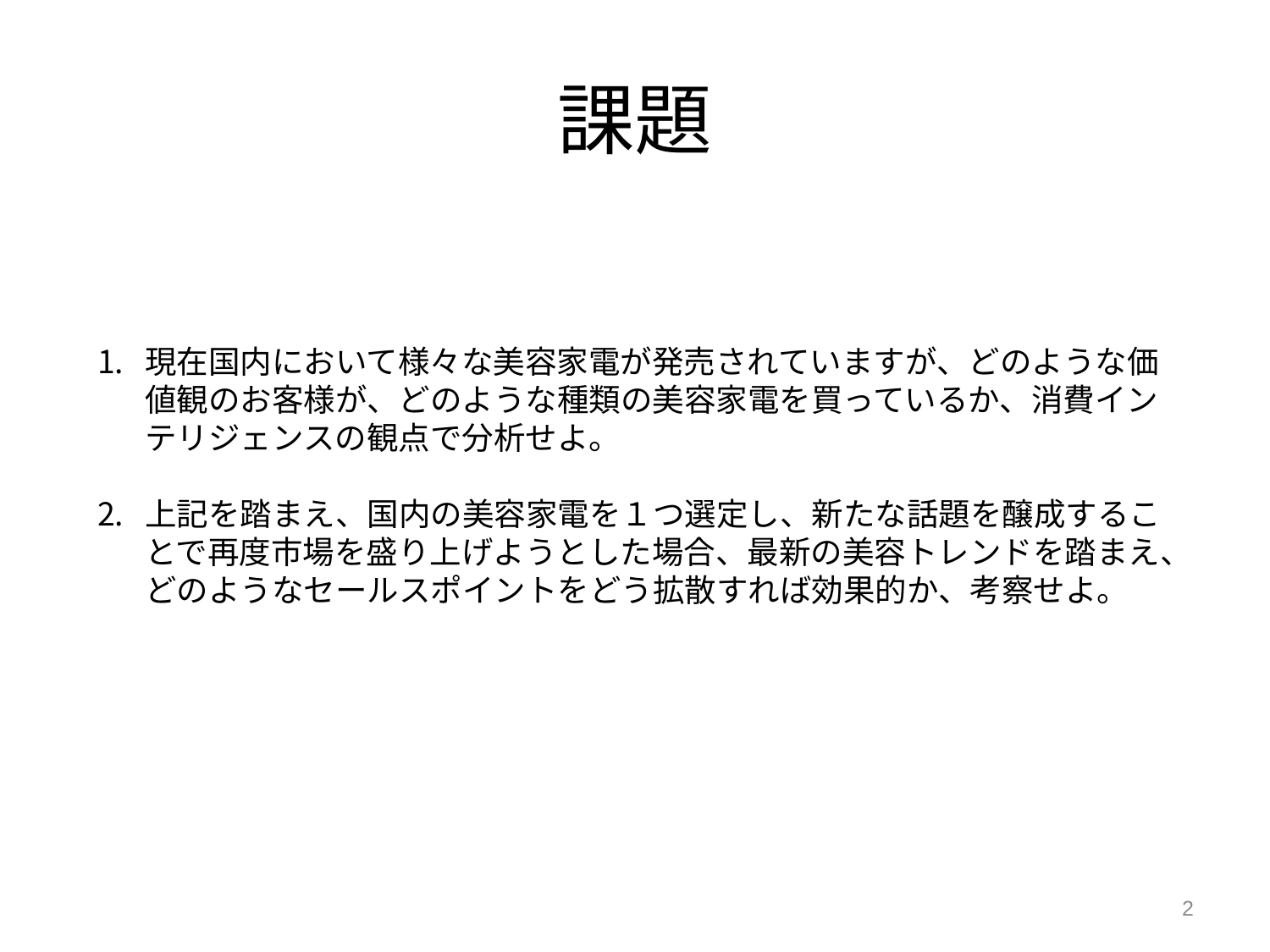

# 課題
現在国内において様々な美容家電が発売されていますが、どのような価値観のお客様が、どのような種類の美容家電を買っているか、消費インテリジェンスの観点で分析せよ。

上記を踏まえ、国内の美容家電を１つ選定し、新たな話題を醸成することで再度市場を盛り上げようとした場合、最新の美容トレンドを踏まえ、どのようなセールスポイントをどう拡散すれば効果的か、考察せよ。
2